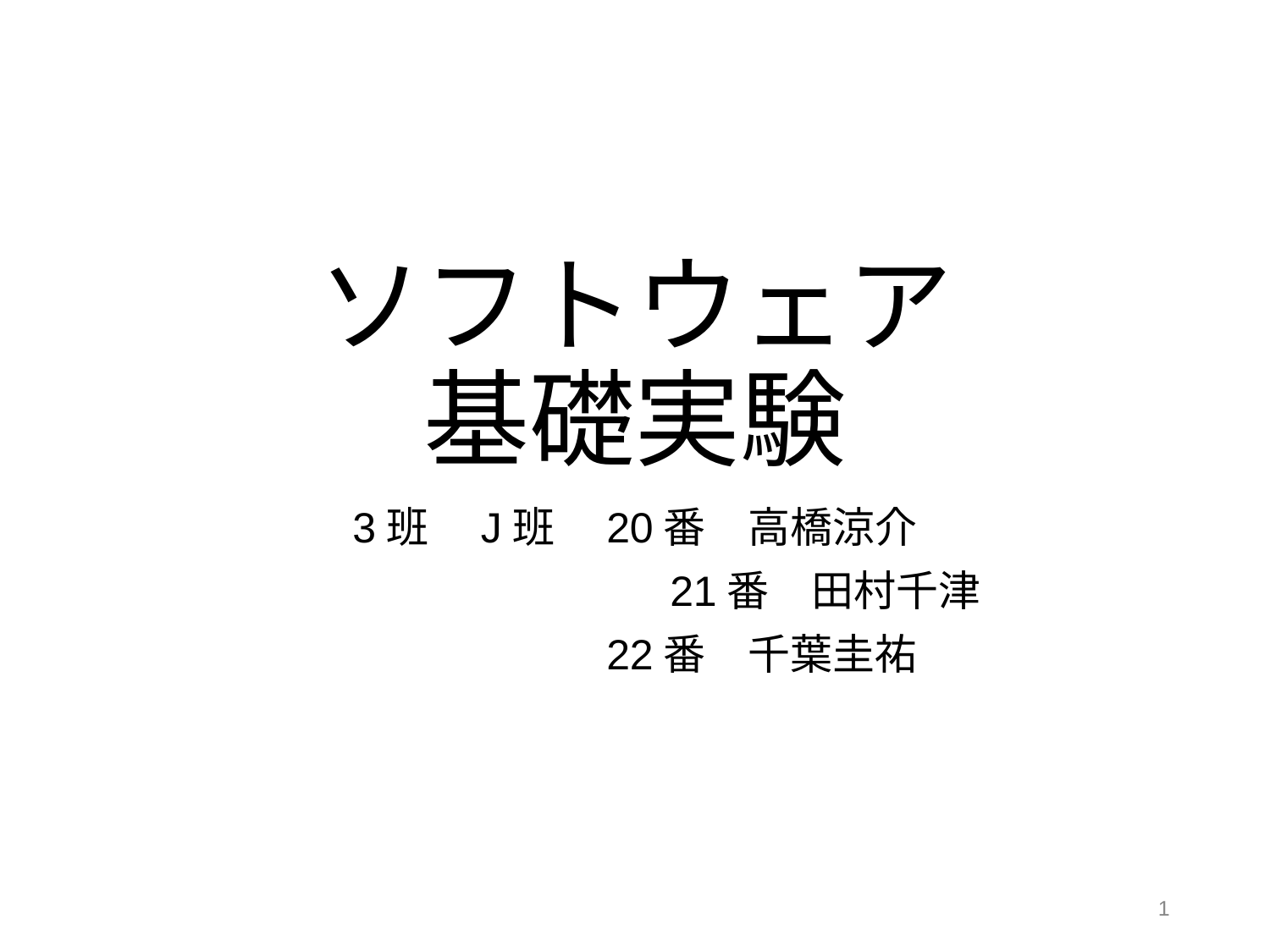

# ソフトウェア 基礎実験
3班　J班	20番　高橋涼介
　　　　　　	21番　田村千津
　　　　　	22番　千葉圭祐
1